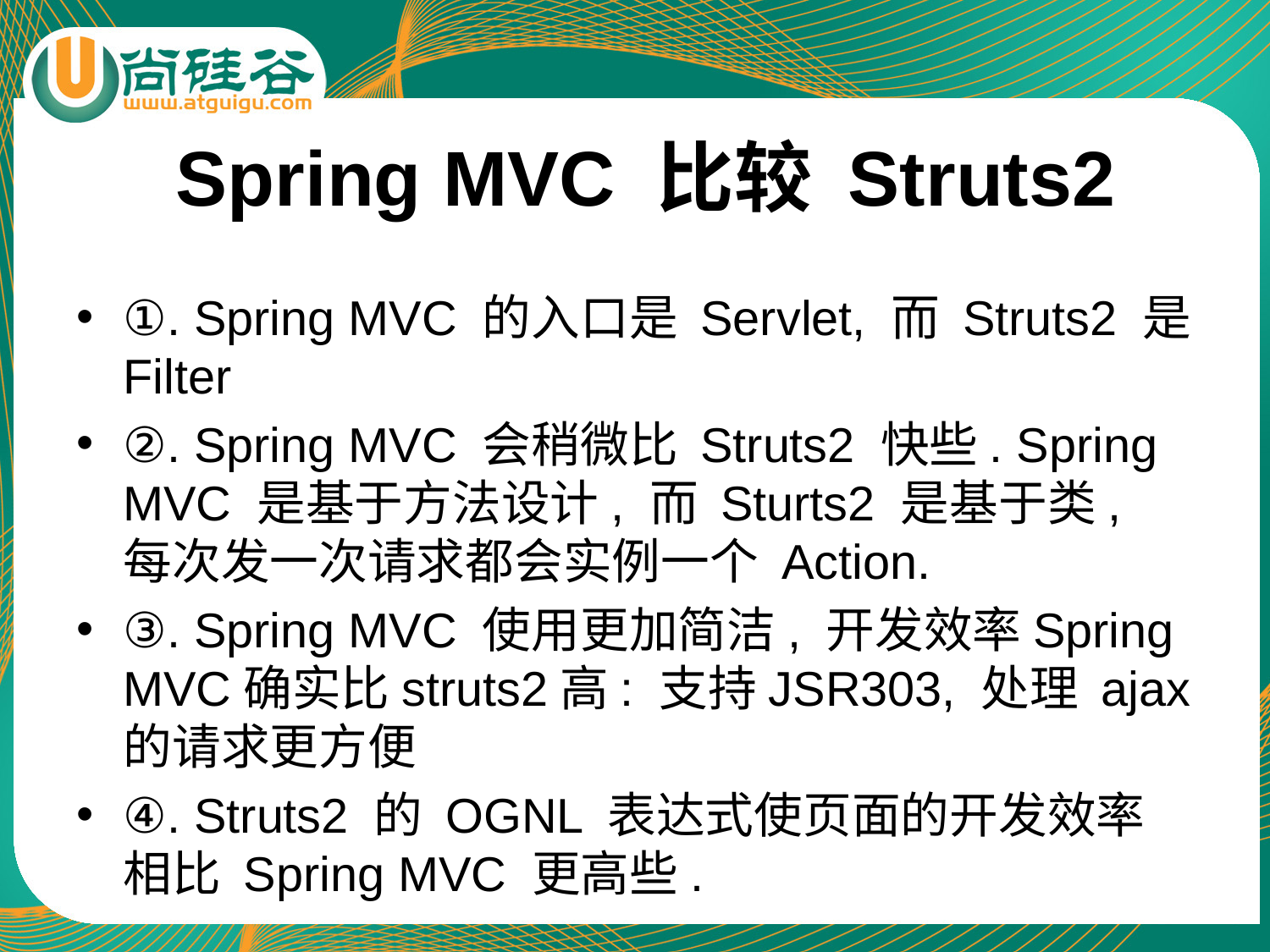

# Spring MVC 比较 Struts2
①. Spring MVC 的入口是 Servlet, 而 Struts2 是 Filter
②. Spring MVC 会稍微比 Struts2 快些. Spring MVC 是基于方法设计, 而 Sturts2 是基于类, 每次发一次请求都会实例一个 Action.
③. Spring MVC 使用更加简洁, 开发效率Spring MVC确实比struts2高: 支持JSR303, 处理 ajax 的请求更方便
④. Struts2 的 OGNL 表达式使页面的开发效率相比 Spring MVC 更高些.